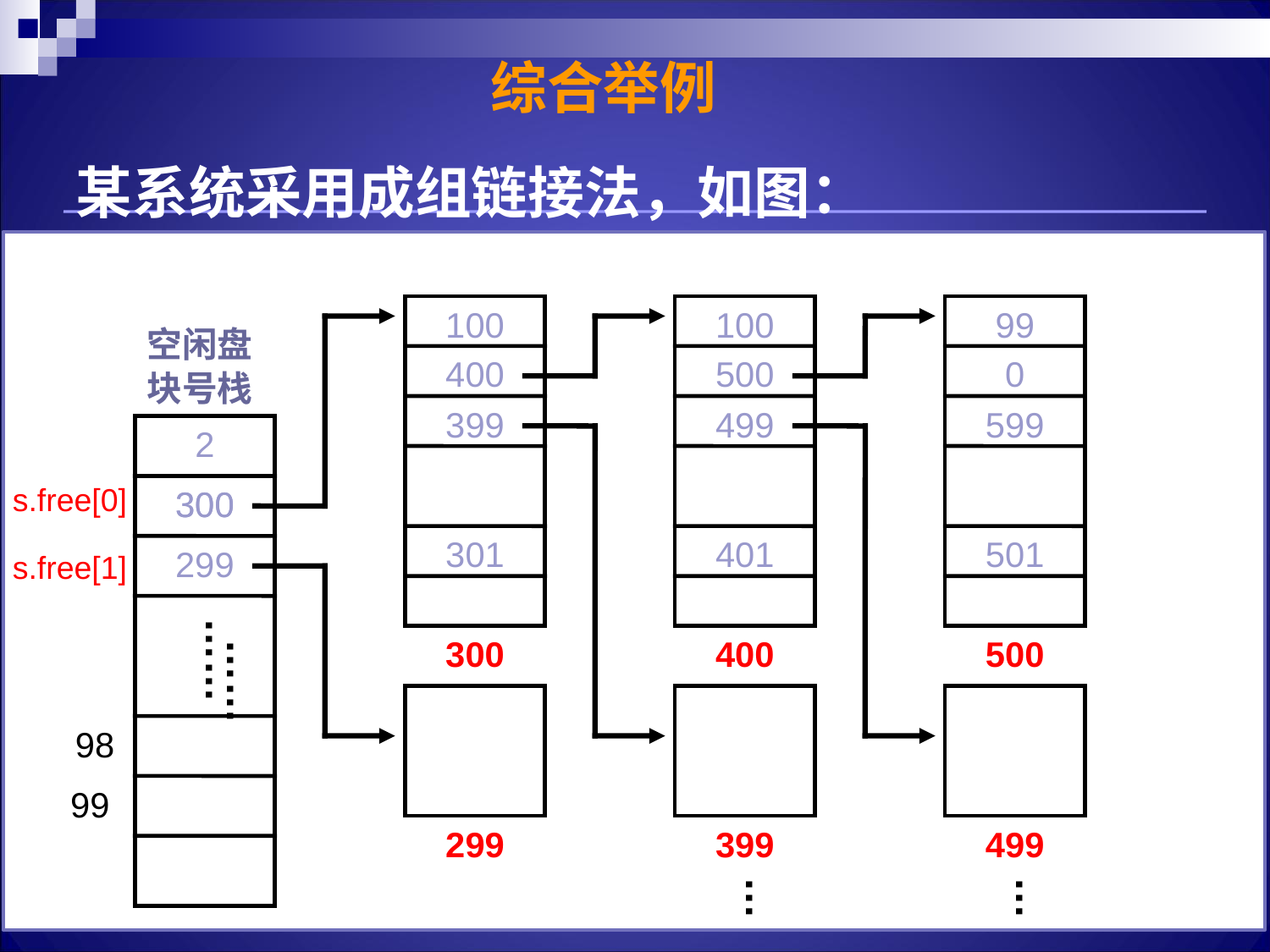

综合举例
某系统采用成组链接法，如图：

100

100

99
空闲盘
块号栈

400

500

0

399

499

599

2

300
300

301

401

501

299

……
300
400
500

98

99

299
399
499

s.free[0]
s.free[1]
……
…
…